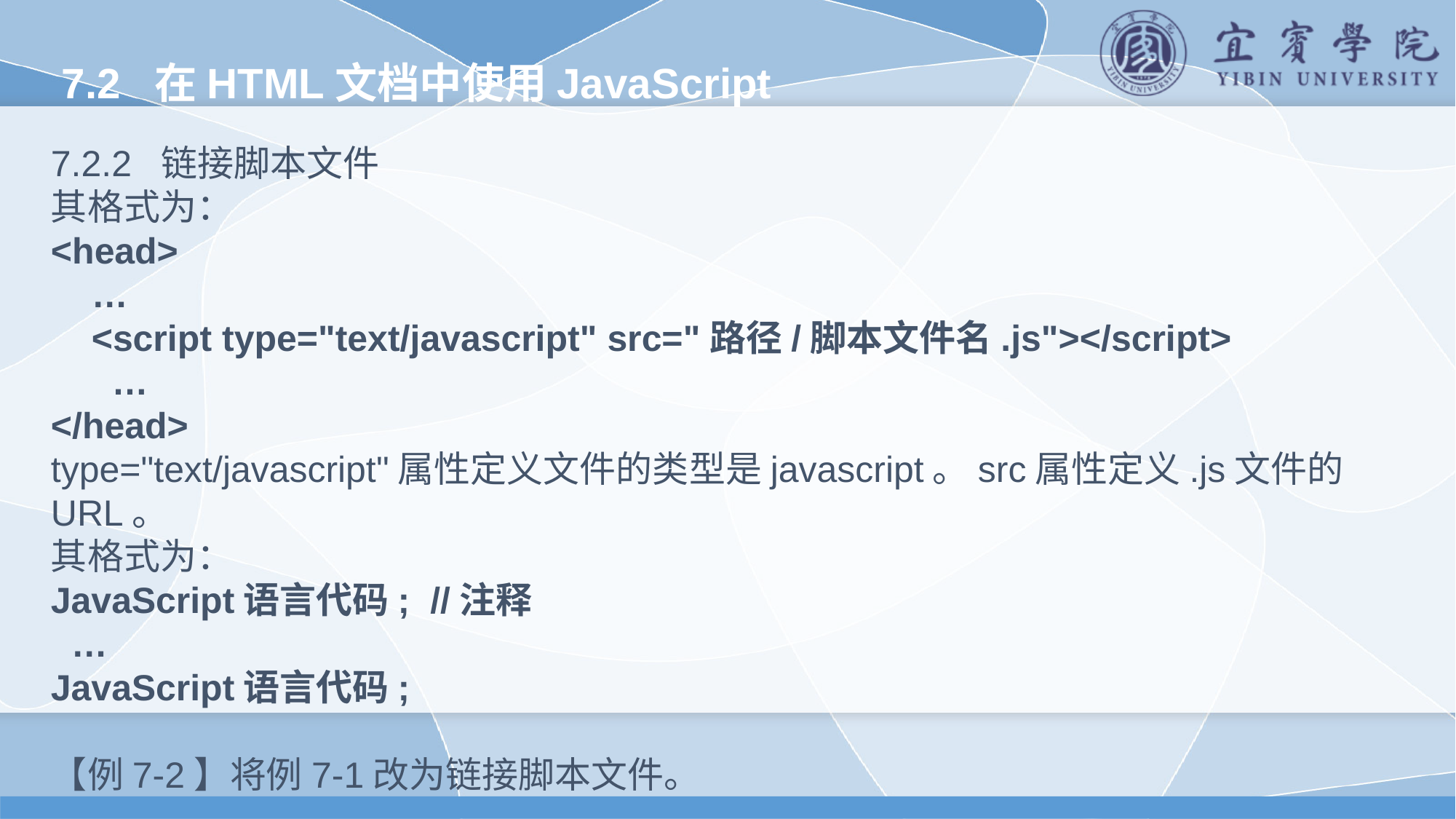

7.2  在HTML文档中使用JavaScript
7.2.2  链接脚本文件
其格式为：
<head>
    …
    <script type="text/javascript" src="路径/脚本文件名.js"></script>
      …
</head>
type="text/javascript"属性定义文件的类型是javascript。src属性定义.js文件的URL。
其格式为：
JavaScript语言代码;  //注释
  …
JavaScript语言代码;

【例7-2】将例7-1改为链接脚本文件。